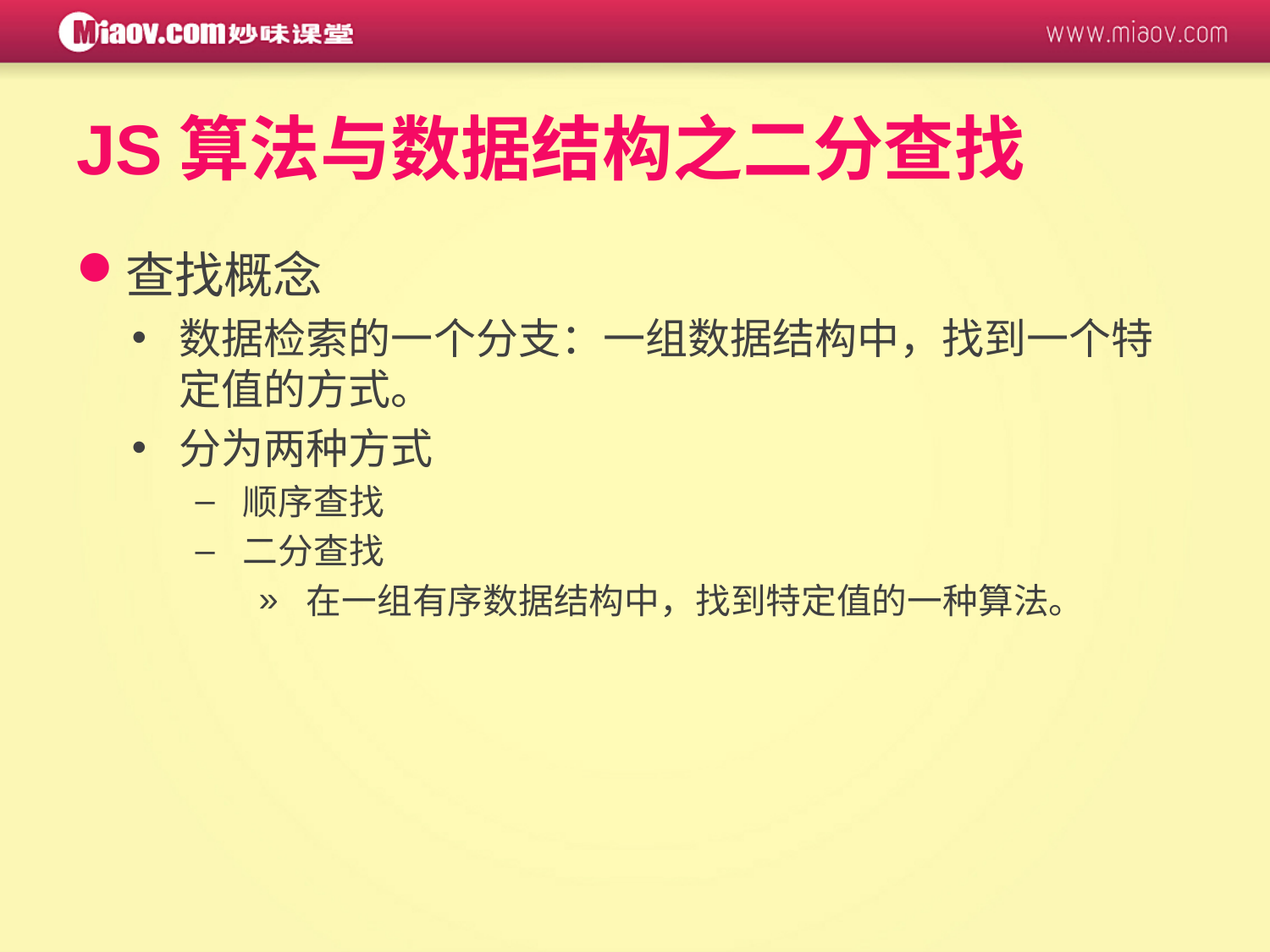

# JS算法与数据结构之二分查找
查找概念
数据检索的一个分支：一组数据结构中，找到一个特定值的方式。
分为两种方式
顺序查找
二分查找
在一组有序数据结构中，找到特定值的一种算法。